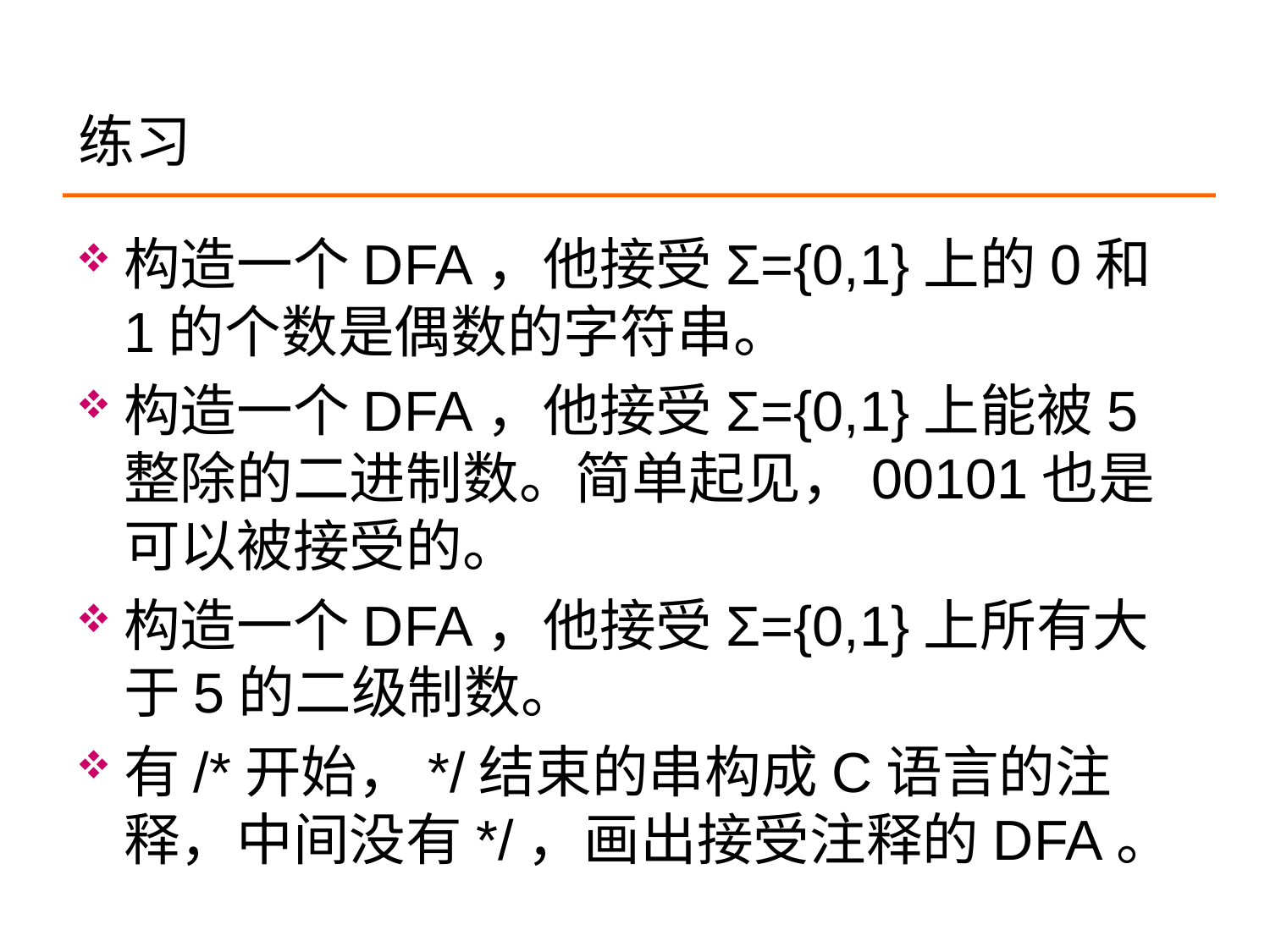

# 练习
构造一个DFA，他接受Σ={0,1}上的0和1的个数是偶数的字符串。
构造一个DFA，他接受Σ={0,1}上能被5整除的二进制数。简单起见，00101也是可以被接受的。
构造一个DFA，他接受Σ={0,1}上所有大于5的二级制数。
有/*开始，*/结束的串构成C语言的注释，中间没有*/，画出接受注释的DFA。